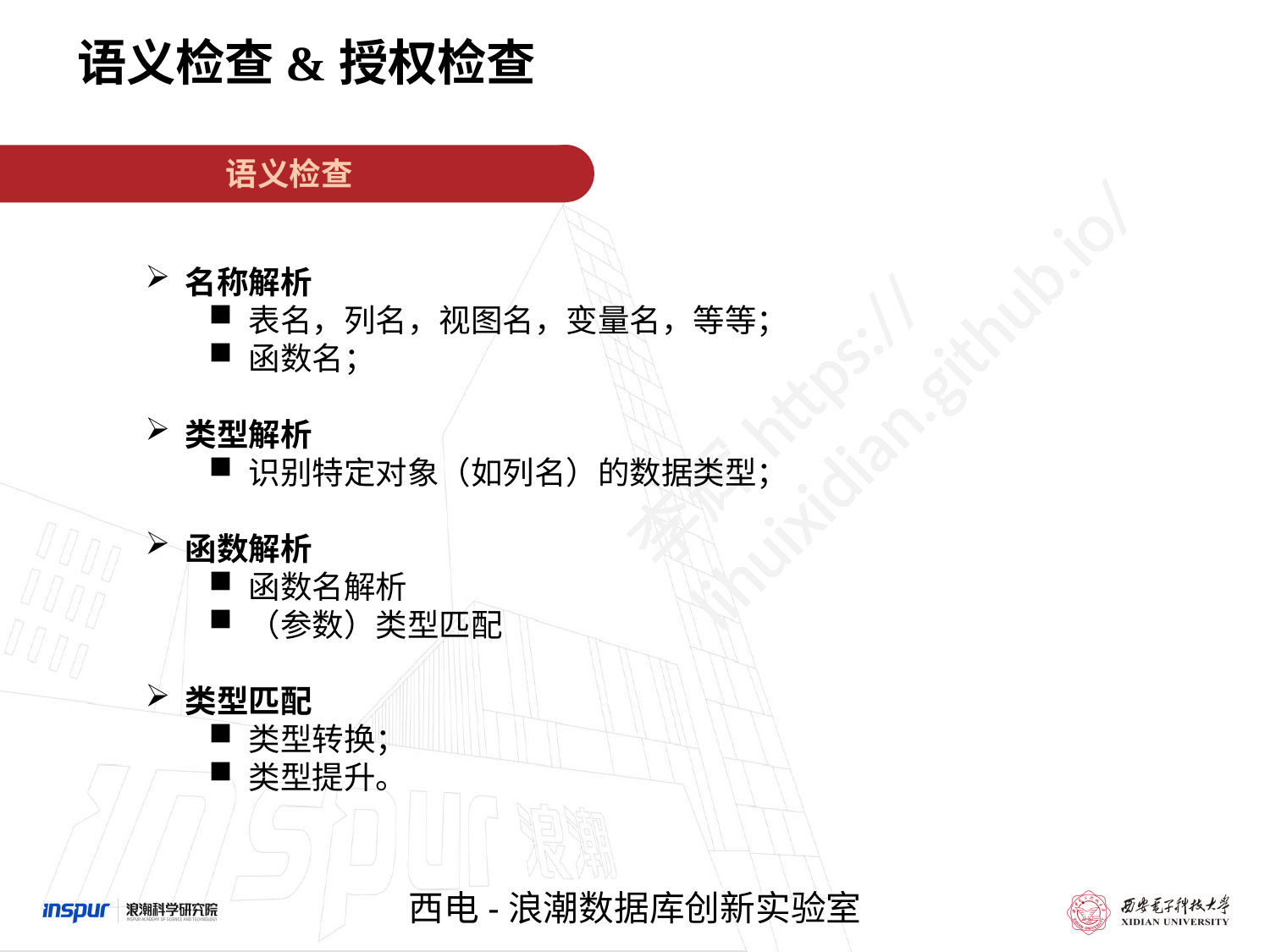

语义检查&授权检查

语义检查
名称解析
表名，列名，视图名，变量名，等等；
函数名；

类型解析
识别特定对象（如列名）的数据类型；

函数解析
函数名解析
（参数）类型匹配

类型匹配
类型转换；
类型提升。